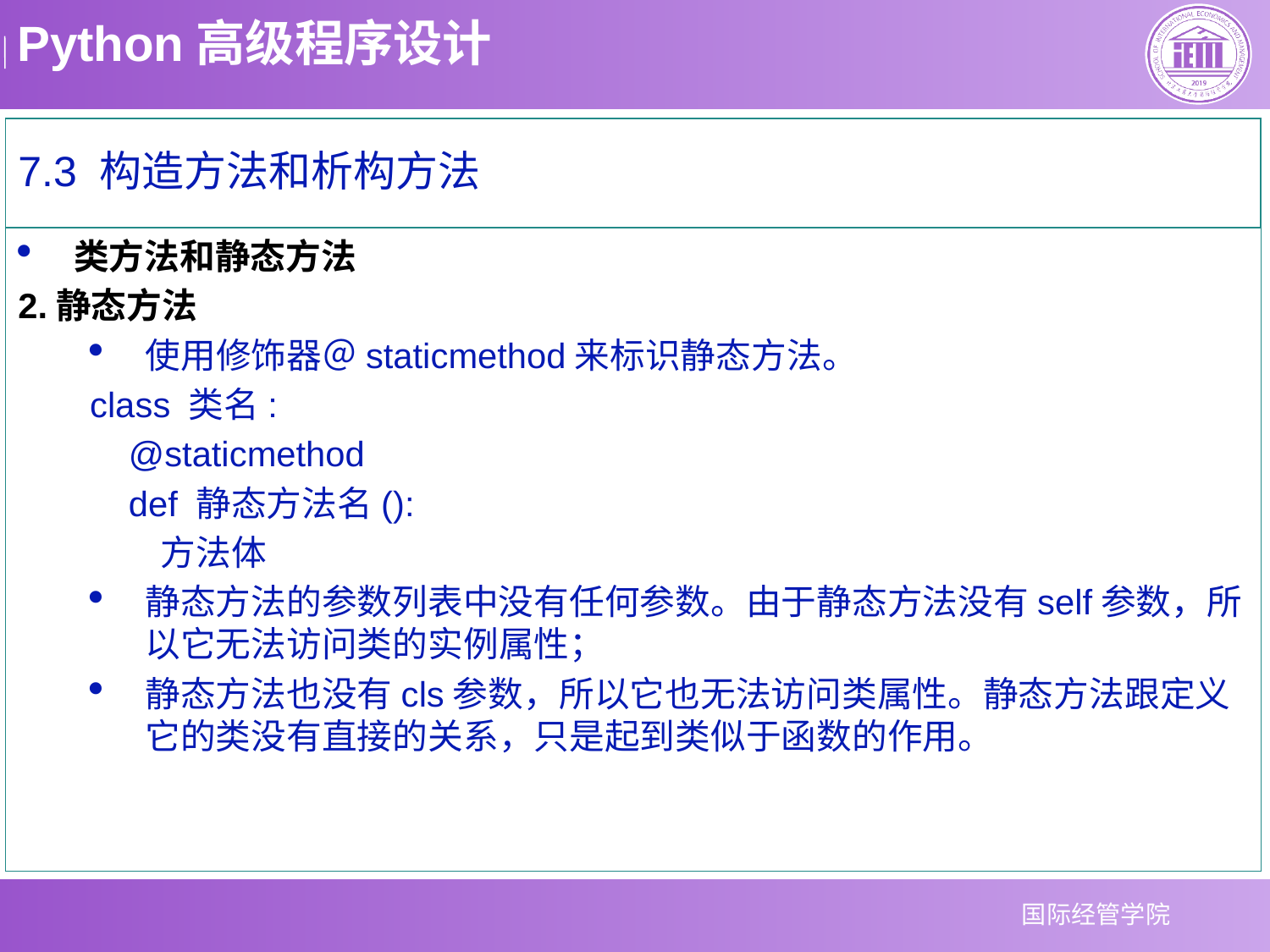

# 7.3 构造方法和析构方法
类方法和静态方法
2.静态方法
使用修饰器＠staticmethod来标识静态方法。
class 类名:
    @staticmethod
    def 静态方法名():
        方法体
静态方法的参数列表中没有任何参数。由于静态方法没有self参数，所以它无法访问类的实例属性；
静态方法也没有cls参数，所以它也无法访问类属性。静态方法跟定义它的类没有直接的关系，只是起到类似于函数的作用。